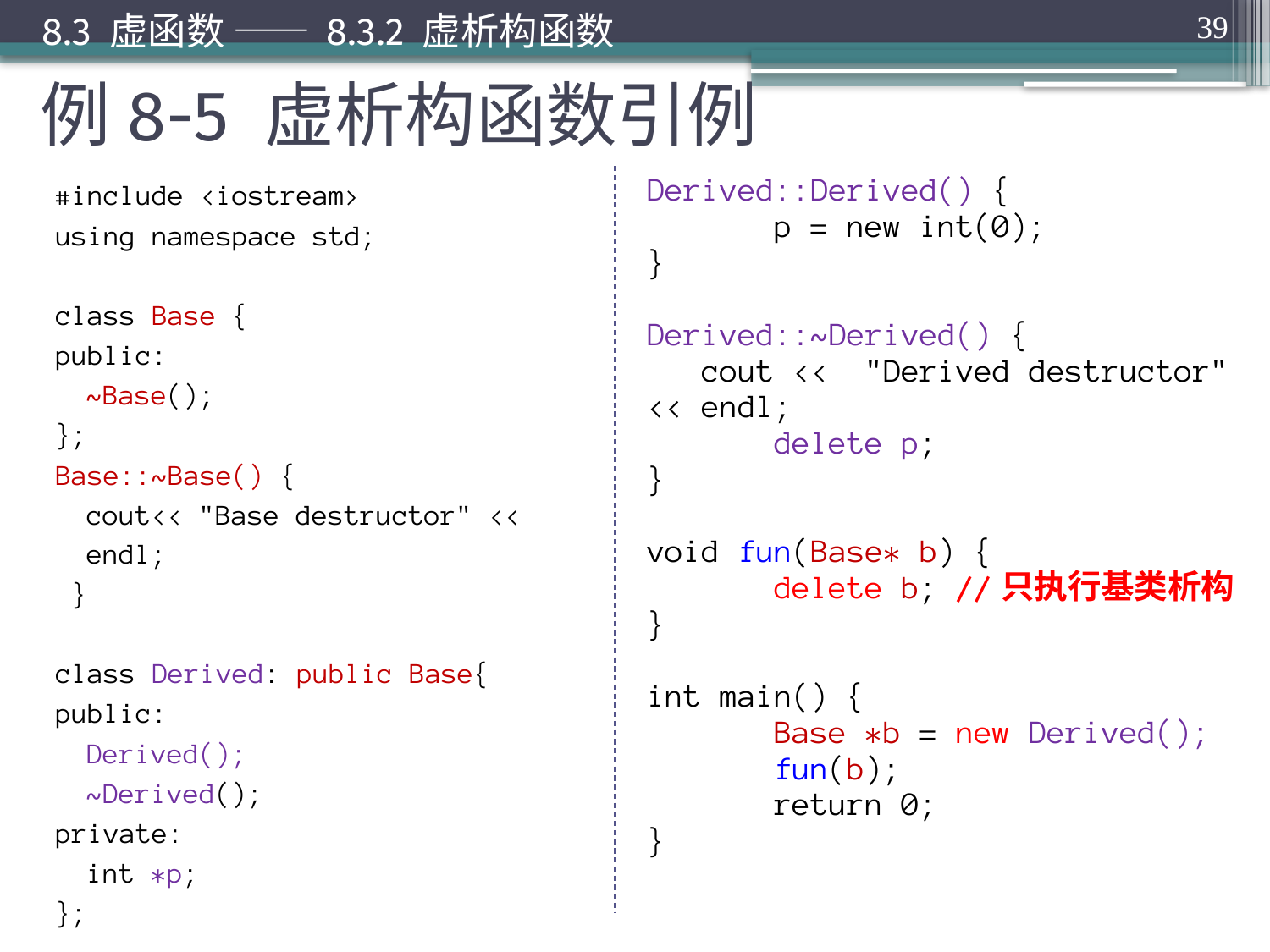

8.3 虚函数 —— 8.3.2 虚析构函数
39
# 例8-5 虚析构函数引例
#include <iostream>
using namespace std;

class Base {
public:
	~Base();
};
Base::~Base() {
	cout<< "Base destructor" << endl;
 }

class Derived: public Base{
public:
	Derived();
	~Derived();
private:
	int *p;
};

Derived::Derived() {
	p = new int(0);
}

Derived::~Derived() {
   cout <<  "Derived destructor" << endl;
	delete p;
}

void fun(Base* b) {
	delete b; //只执行基类析构
}

int main() {
	Base *b = new Derived();
	fun(b);
	return 0;
}